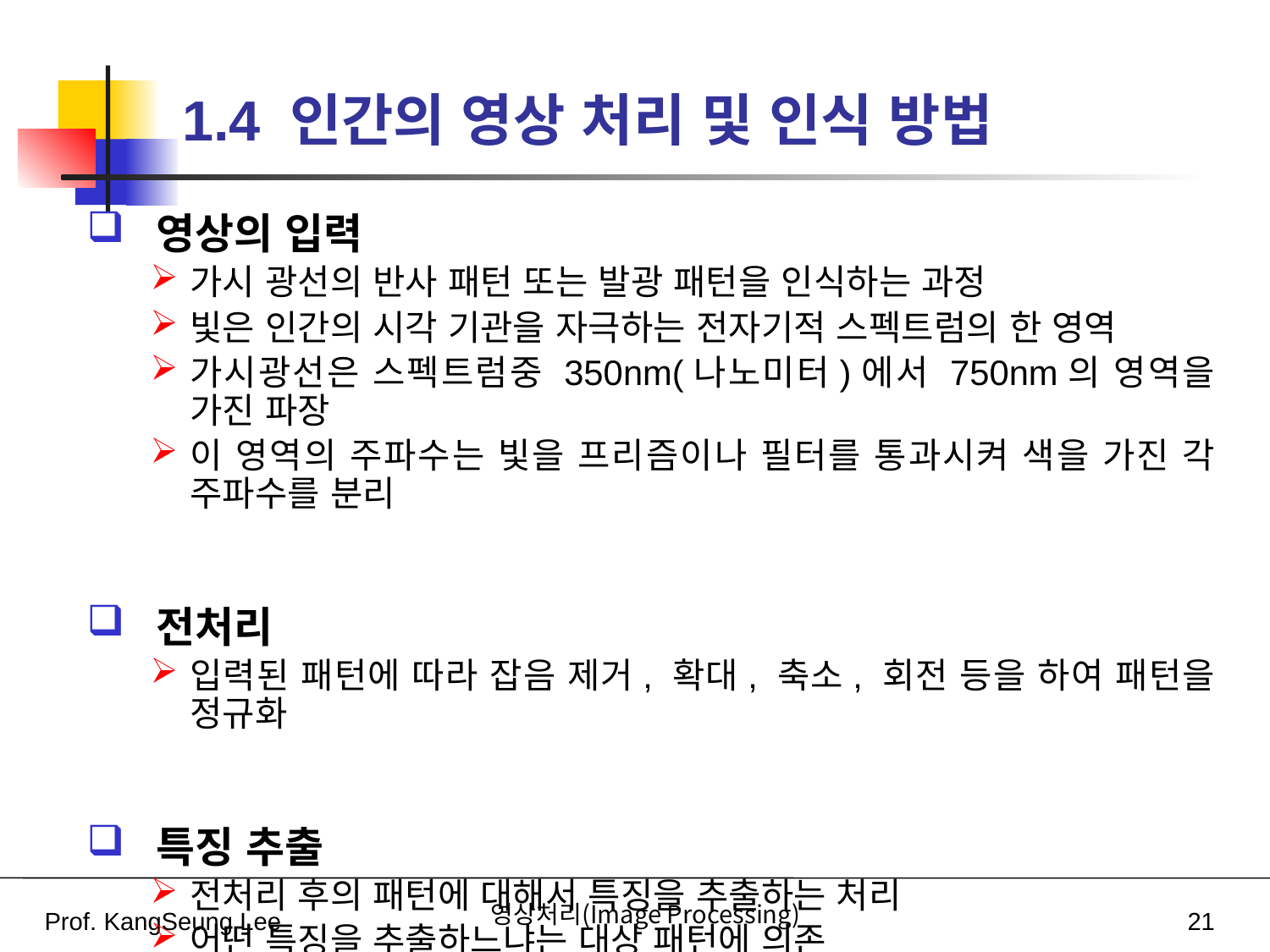

# 1.4 인간의 영상 처리 및 인식 방법
 영상의 입력
가시 광선의 반사 패턴 또는 발광 패턴을 인식하는 과정
빛은 인간의 시각 기관을 자극하는 전자기적 스펙트럼의 한 영역
가시광선은 스펙트럼중 350nm(나노미터)에서 750nm의 영역을 가진 파장
이 영역의 주파수는 빛을 프리즘이나 필터를 통과시켜 색을 가진 각 주파수를 분리

 전처리
입력된 패턴에 따라 잡음 제거, 확대, 축소, 회전 등을 하여 패턴을 정규화

 특징 추출
전처리 후의 패턴에 대해서 특징을 추출하는 처리
어떤 특징을 추출하느냐는 대상 패턴에 의존
Prof. KangSeung Lee
영상처리(Image Processing)
21